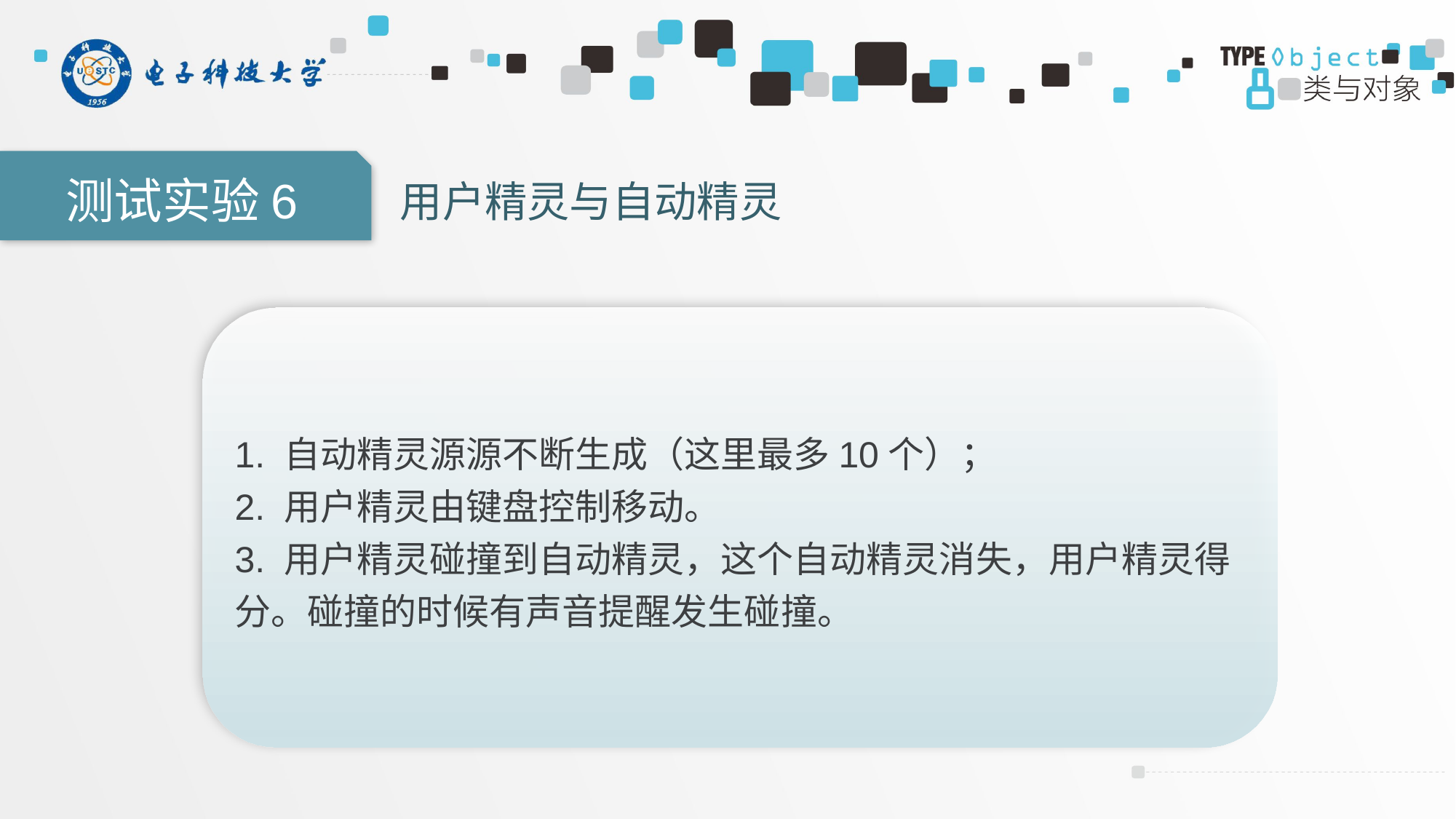

测试实验6
用户精灵与自动精灵
1. 自动精灵源源不断生成（这里最多10个）；
2. 用户精灵由键盘控制移动。
3. 用户精灵碰撞到自动精灵，这个自动精灵消失，用户精灵得分。碰撞的时候有声音提醒发生碰撞。